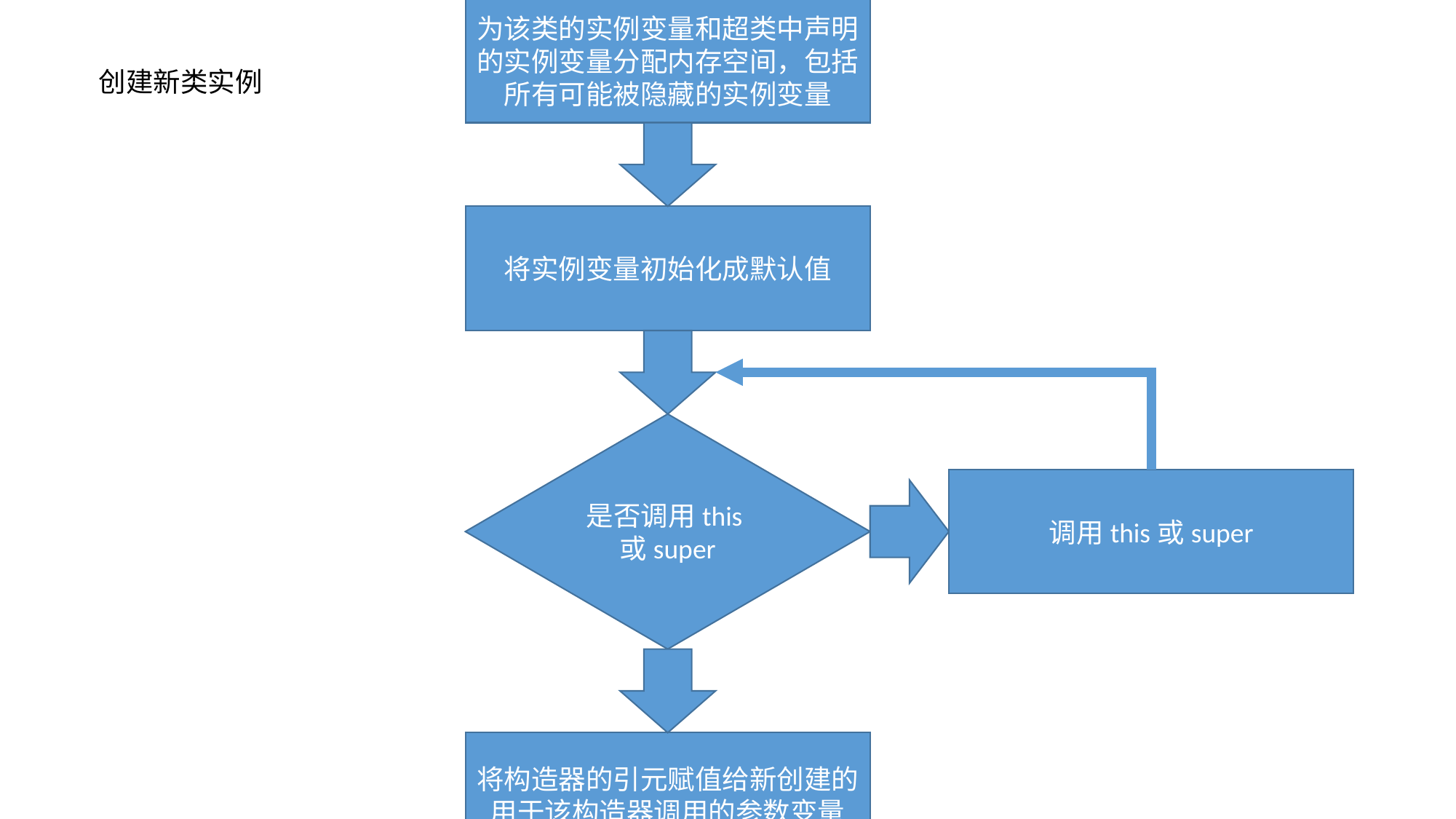

为该类的实例变量和超类中声明的实例变量分配内存空间，包括所有可能被隐藏的实例变量
创建新类实例

将实例变量初始化成默认值

是否调用this或super
调用this或super

将构造器的引元赋值给新创建的用于该构造器调用的参数变量

执行该构造器体的剩余部分